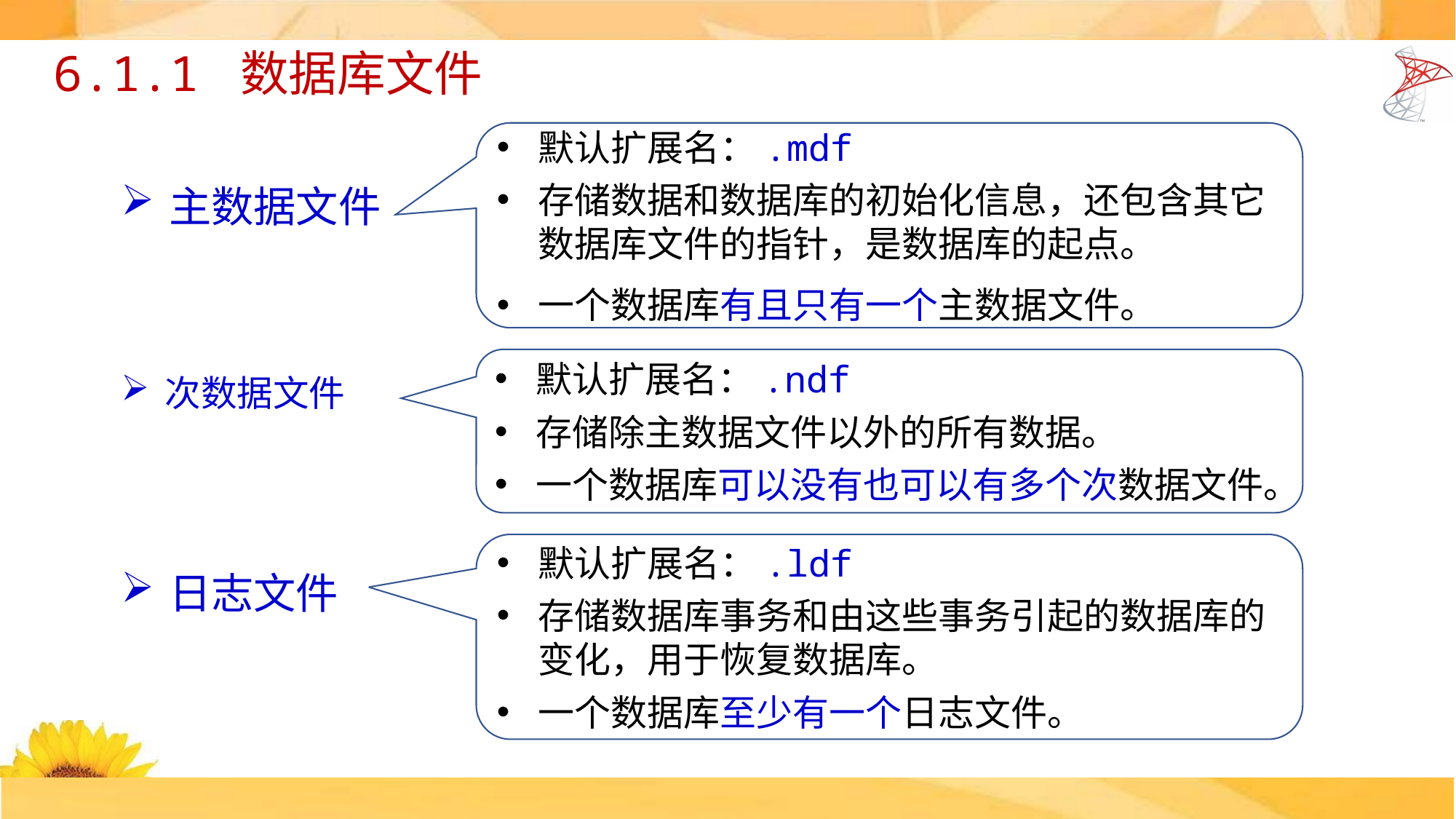

# 6.1.1 数据库文件
默认扩展名：.mdf
存储数据和数据库的初始化信息，还包含其它数据库文件的指针，是数据库的起点。
一个数据库有且只有一个主数据文件。
主数据文件
次数据文件
默认扩展名：.ndf
存储除主数据文件以外的所有数据。
一个数据库可以没有也可以有多个次数据文件。
日志文件
默认扩展名：.ldf
存储数据库事务和由这些事务引起的数据库的变化，用于恢复数据库。
一个数据库至少有一个日志文件。